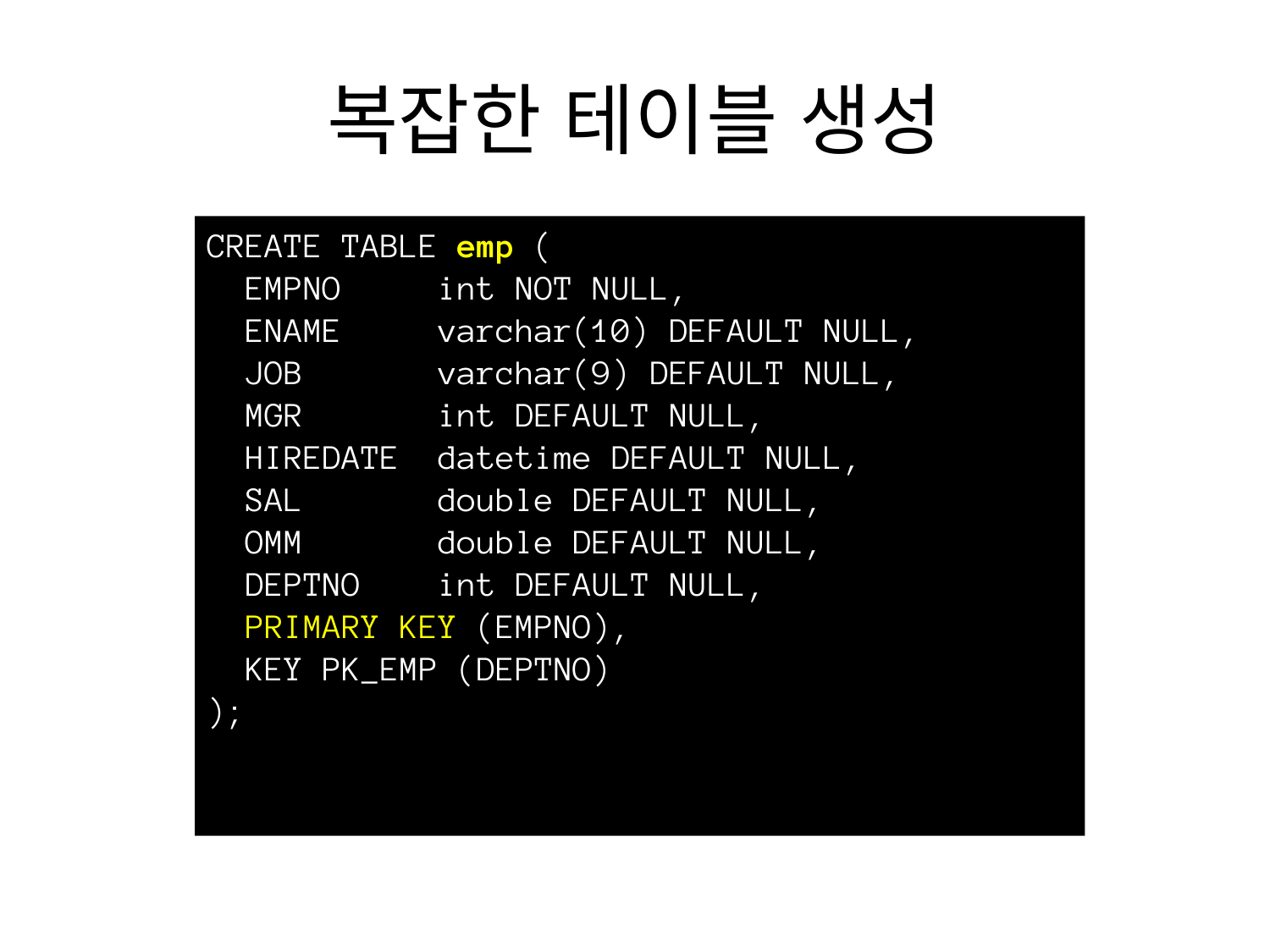

# 복잡한 테이블 생성
CREATE TABLE emp (
  EMPNO     int NOT NULL,
  ENAME     varchar(10) DEFAULT NULL,
  JOB       varchar(9) DEFAULT NULL,
  MGR       int DEFAULT NULL,
  HIREDATE  datetime DEFAULT NULL,
  SAL       double DEFAULT NULL,
  OMM       double DEFAULT NULL,
  DEPTNO    int DEFAULT NULL,
  PRIMARY KEY (EMPNO),
  KEY PK_EMP (DEPTNO)
);